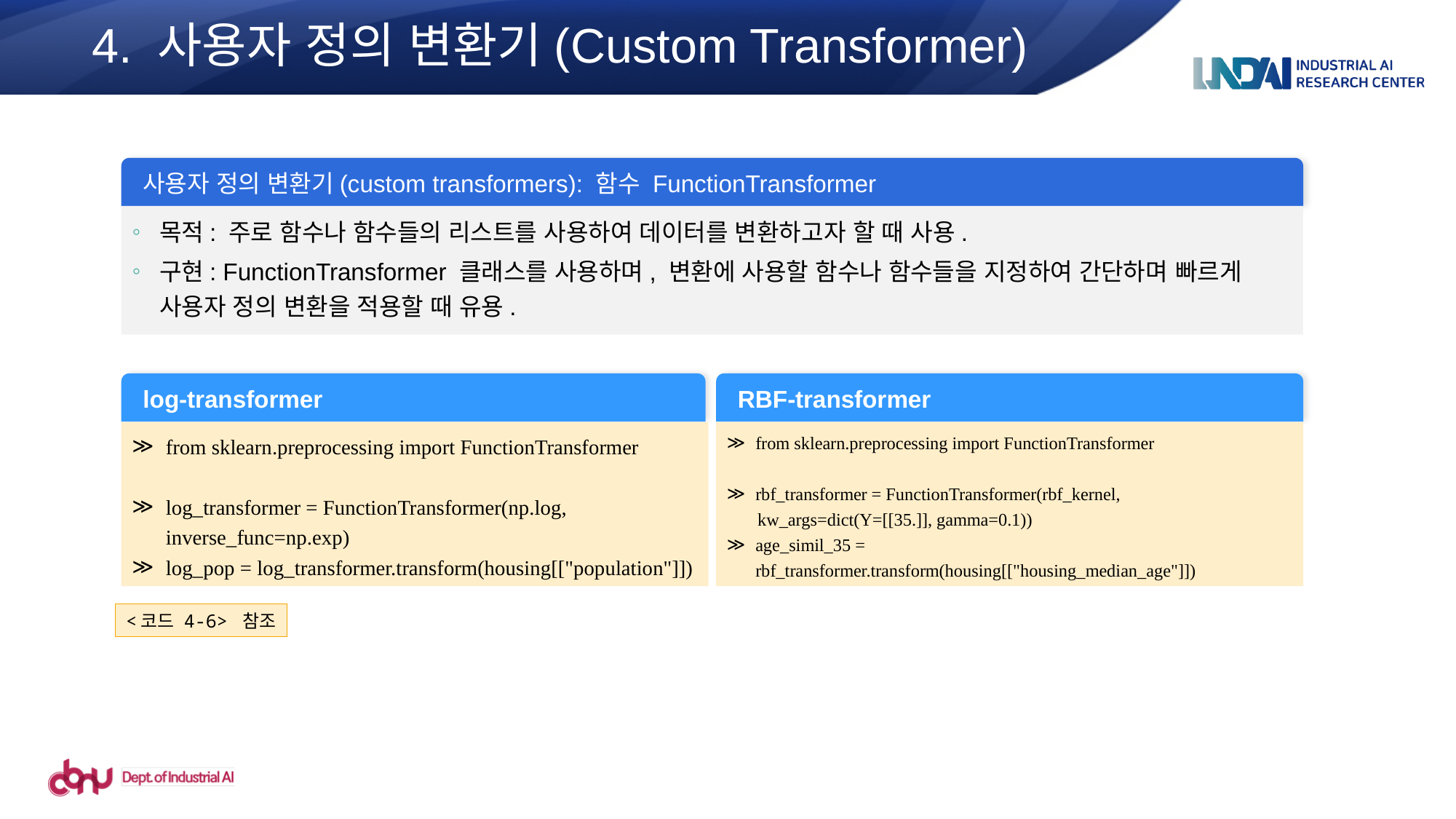

4. 사용자 정의 변환기(Custom Transformer)
사용자 정의 변환기(custom transformers): 함수 FunctionTransformer
목적: 주로 함수나 함수들의 리스트를 사용하여 데이터를 변환하고자 할 때 사용.
구현: FunctionTransformer 클래스를 사용하며, 변환에 사용할 함수나 함수들을 지정하여 간단하며 빠르게 사용자 정의 변환을 적용할 때 유용.
log-transformer
RBF-transformer
from sklearn.preprocessing import FunctionTransformer

log_transformer = FunctionTransformer(np.log, inverse_func=np.exp)
log_pop = log_transformer.transform(housing[["population"]])
from sklearn.preprocessing import FunctionTransformer

rbf_transformer = FunctionTransformer(rbf_kernel,
       kw_args=dict(Y=[[35.]], gamma=0.1))
age_simil_35 = rbf_transformer.transform(housing[["housing_median_age"]])
<코드 4-6> 참조